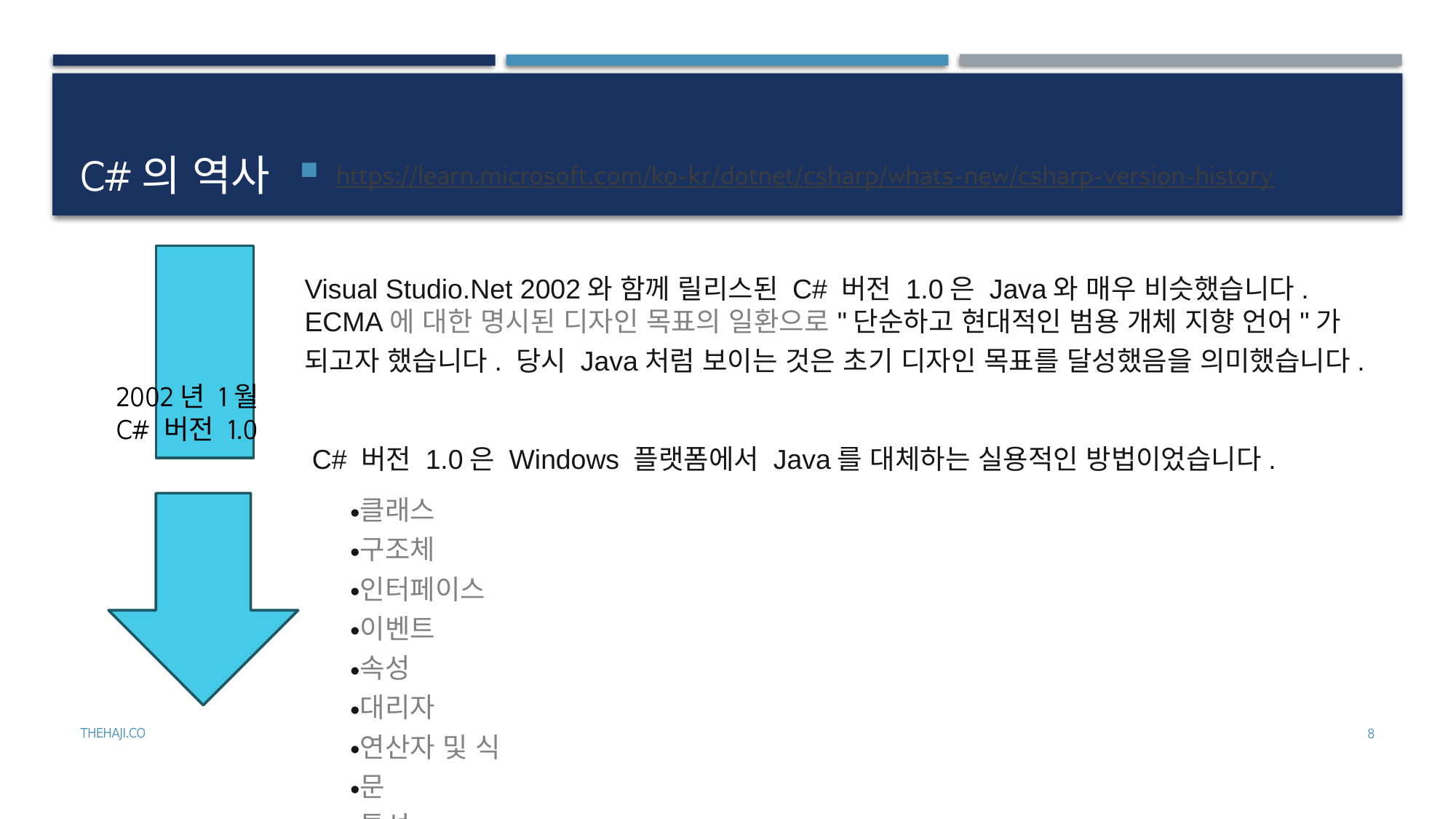

# C#의 역사
https://learn.microsoft.com/ko-kr/dotnet/csharp/whats-new/csharp-version-history

Visual Studio.Net 2002와 함께 릴리스된 C# 버전 1.0은 Java와 매우 비슷했습니다.
ECMA에 대한 명시된 디자인 목표의 일환으로 "단순하고 현대적인 범용 개체 지향 언어"가 되고자 했습니다. 당시 Java처럼 보이는 것은 초기 디자인 목표를 달성했음을 의미했습니다.

 C# 버전 1.0은 Windows 플랫폼에서 Java를 대체하는 실용적인 방법이었습니다.
2002년 1월
C# 버전 1.0
클래스
구조체
인터페이스
이벤트
속성
대리자
연산자 및 식
문
특성

thehaji.co
8